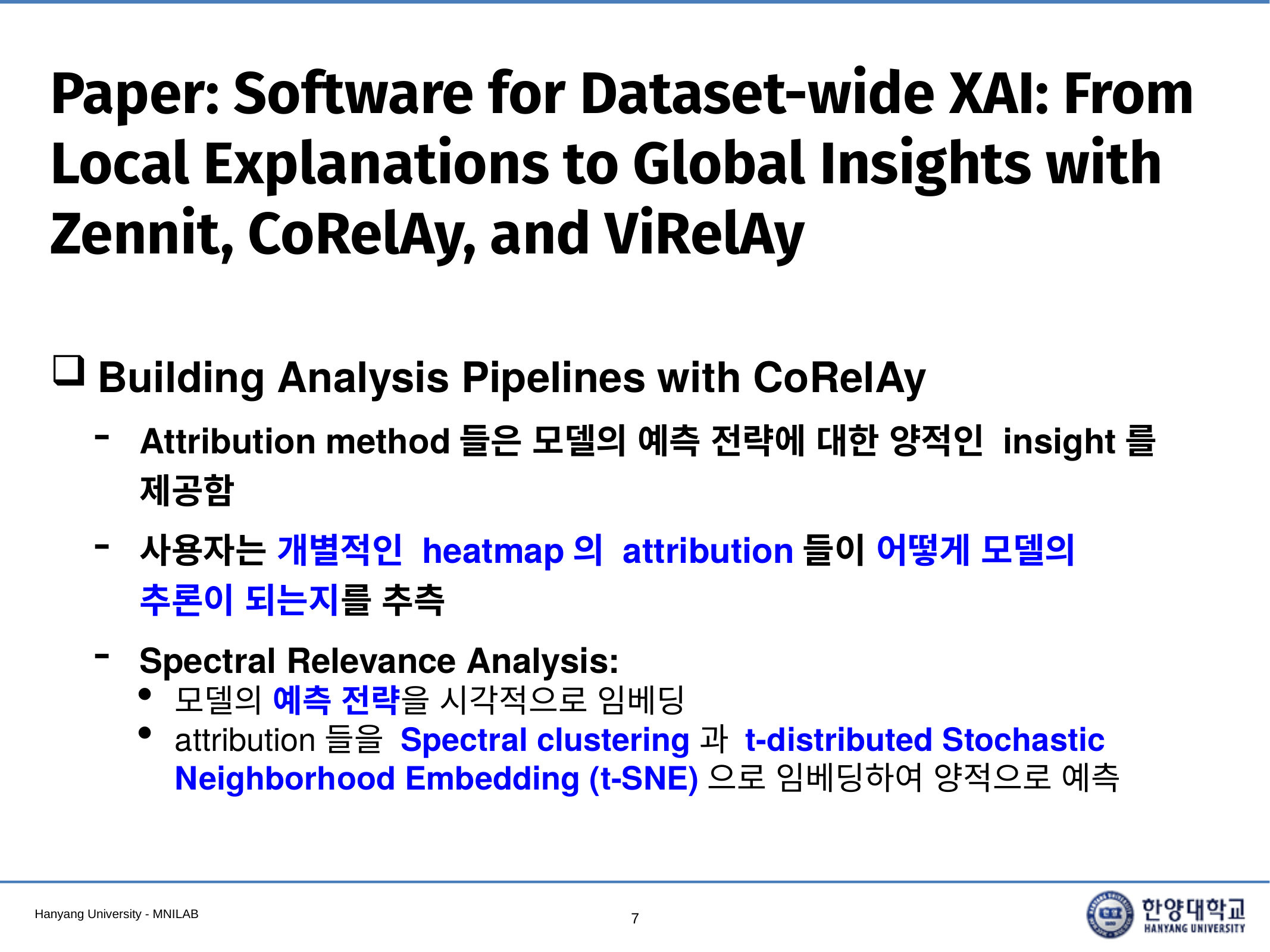

# Paper: Software for Dataset-wide XAI: From Local Explanations to Global Insights with Zennit, CoRelAy, and ViRelAy
Building Analysis Pipelines with CoRelAy
Attribution method들은 모델의 예측 전략에 대한 양적인 insight를 제공함
사용자는 개별적인 heatmap의 attribution들이 어떻게 모델의 추론이 되는지를 추측
Spectral Relevance Analysis:
모델의 예측 전략을 시각적으로 임베딩
attribution들을 Spectral clustering과 t-distributed Stochastic Neighborhood Embedding (t-SNE)으로 임베딩하여 양적으로 예측
7